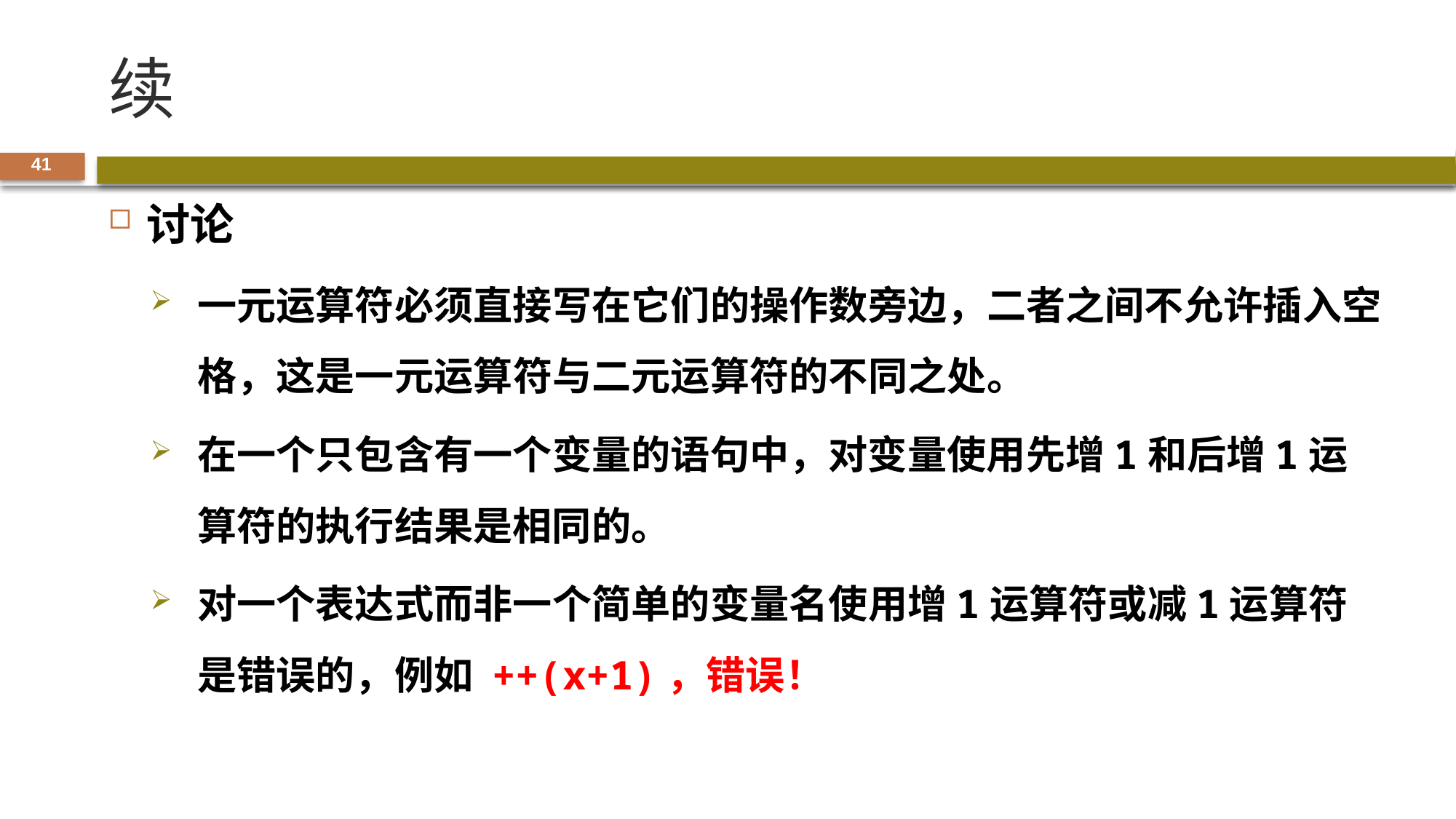

# 续
41
讨论
一元运算符必须直接写在它们的操作数旁边，二者之间不允许插入空格，这是一元运算符与二元运算符的不同之处。
在一个只包含有一个变量的语句中，对变量使用先增1和后增1运算符的执行结果是相同的。
对一个表达式而非一个简单的变量名使用增1运算符或减1运算符是错误的，例如 ++(x+1)，错误！